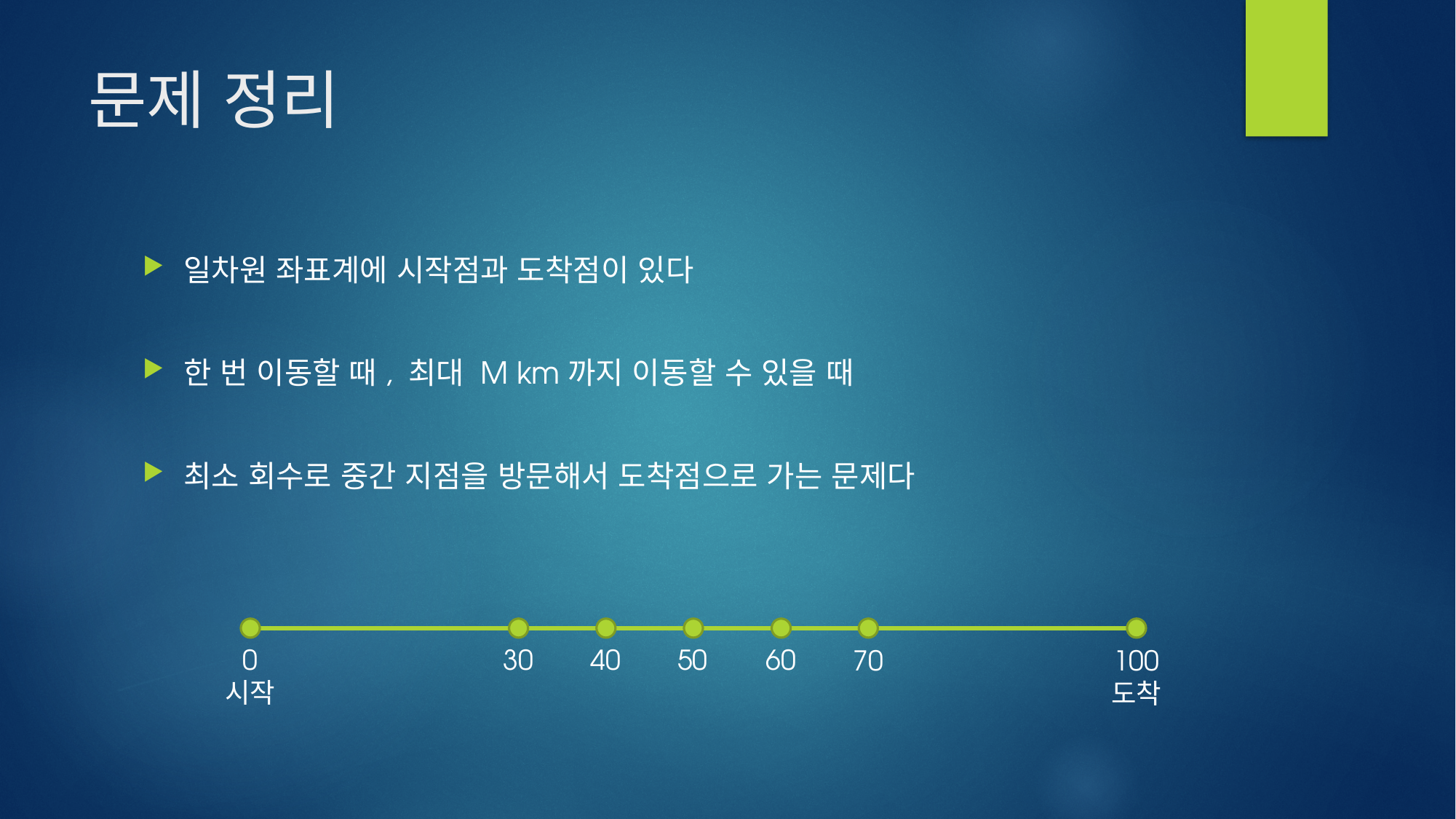

# 문제 정리
일차원 좌표계에 시작점과 도착점이 있다

한 번 이동할 때, 최대 M km까지 이동할 수 있을 때

최소 회수로 중간 지점을 방문해서 도착점으로 가는 문제다

60
0
시작
30
40
50
70
100
도착